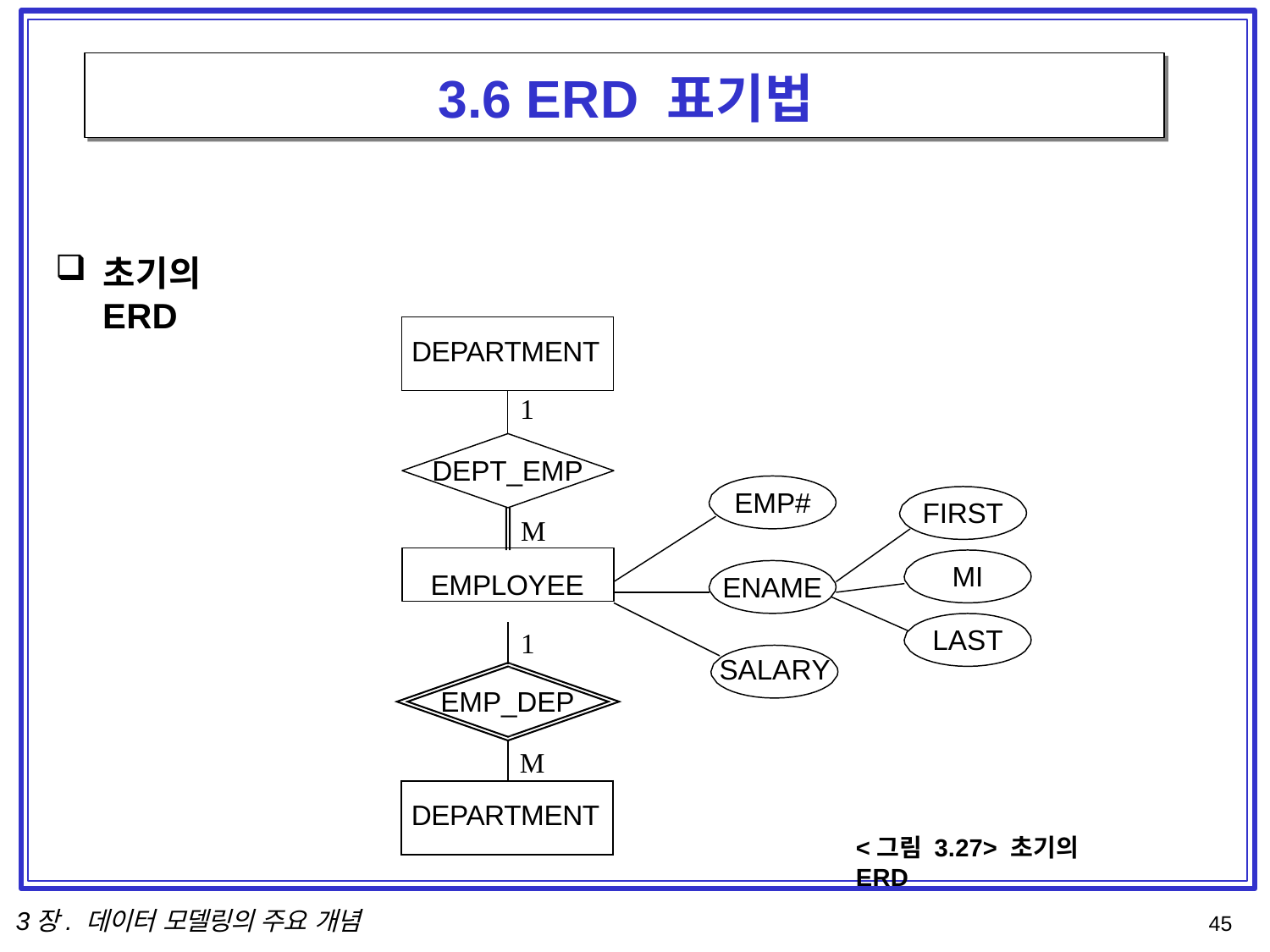

# 3.6 ERD 표기법
초기의 ERD
| DEPARTMENT |  |
| --- | --- |
|  | 1 |

DEPT_EMP

EMP#

FIRST

M

EMPLOYEE

MI
ENAME

LAST
1

SALARY
EMP_DEP
|  | M |
| --- | --- |
| DEPARTMENT |  |
<그림 3.27> 초기의 ERD
3장. 데이터 모델링의 주요 개념
45